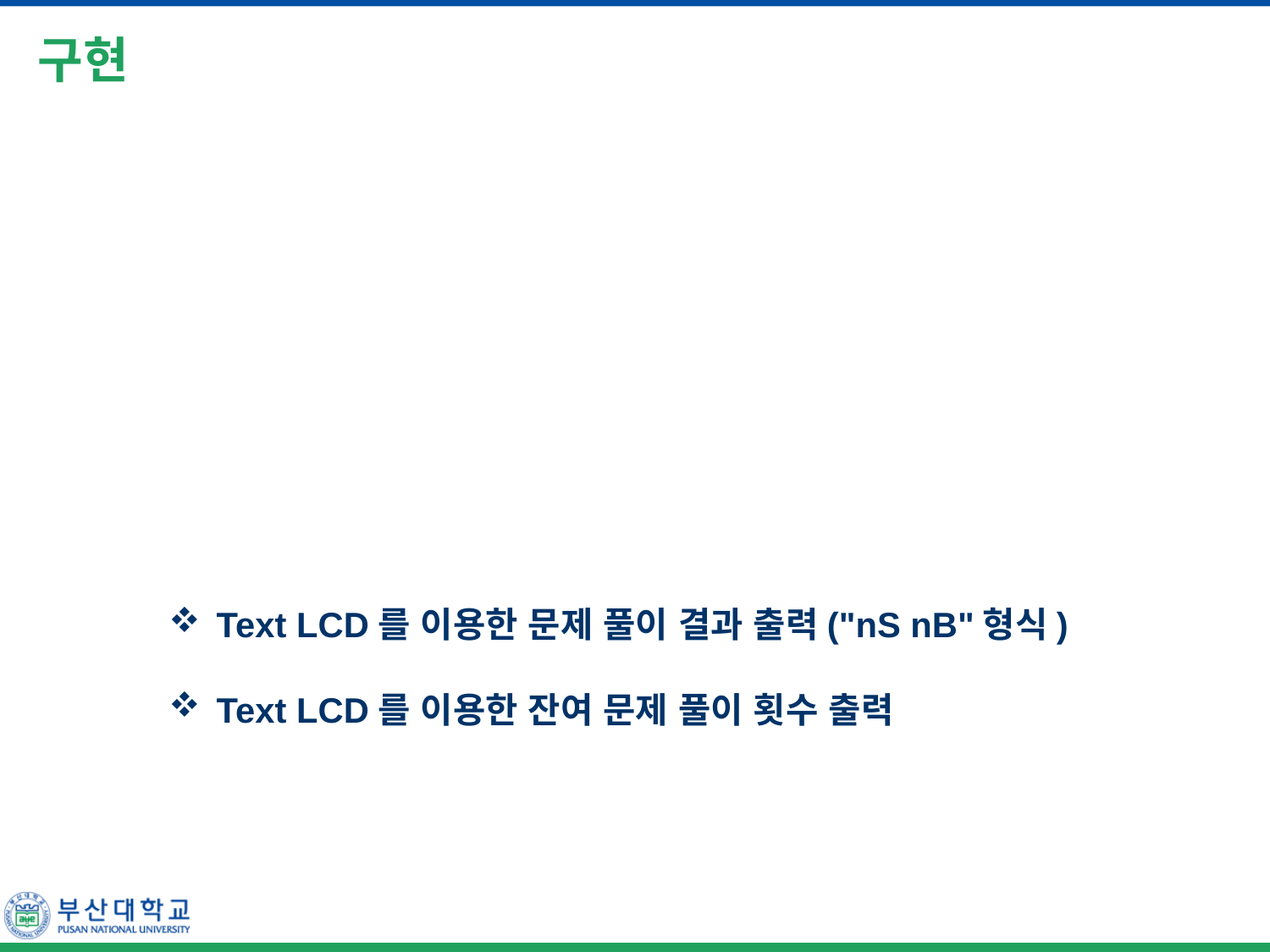

# 구현

Text LCD를 이용한 문제 풀이 결과 출력("nS nB"형식)
Text LCD를 이용한 잔여 문제 풀이 횟수 출력